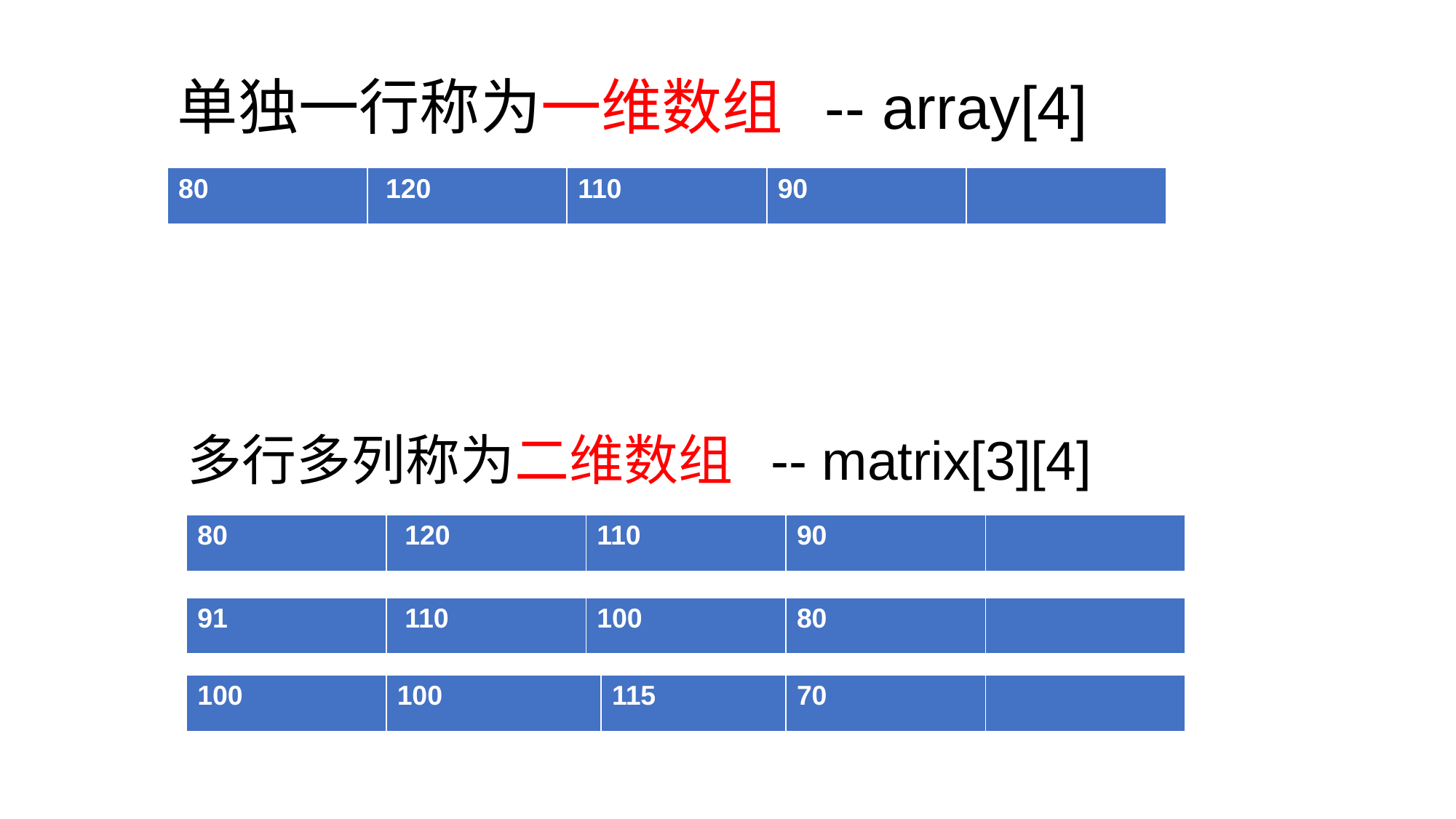

单独一行称为一维数组  -- array[4]
| 80 | 120 | 110 | 90 |  |
| --- | --- | --- | --- | --- |
 多行多列称为二维数组  -- matrix[3][4]
| 80 | 120 | 110 | 90 |  |
| --- | --- | --- | --- | --- |
| 91 | 110 | 100 | 80 |  |
| --- | --- | --- | --- | --- |
| 100 | 100 | 115 | 70 |  |
| --- | --- | --- | --- | --- |